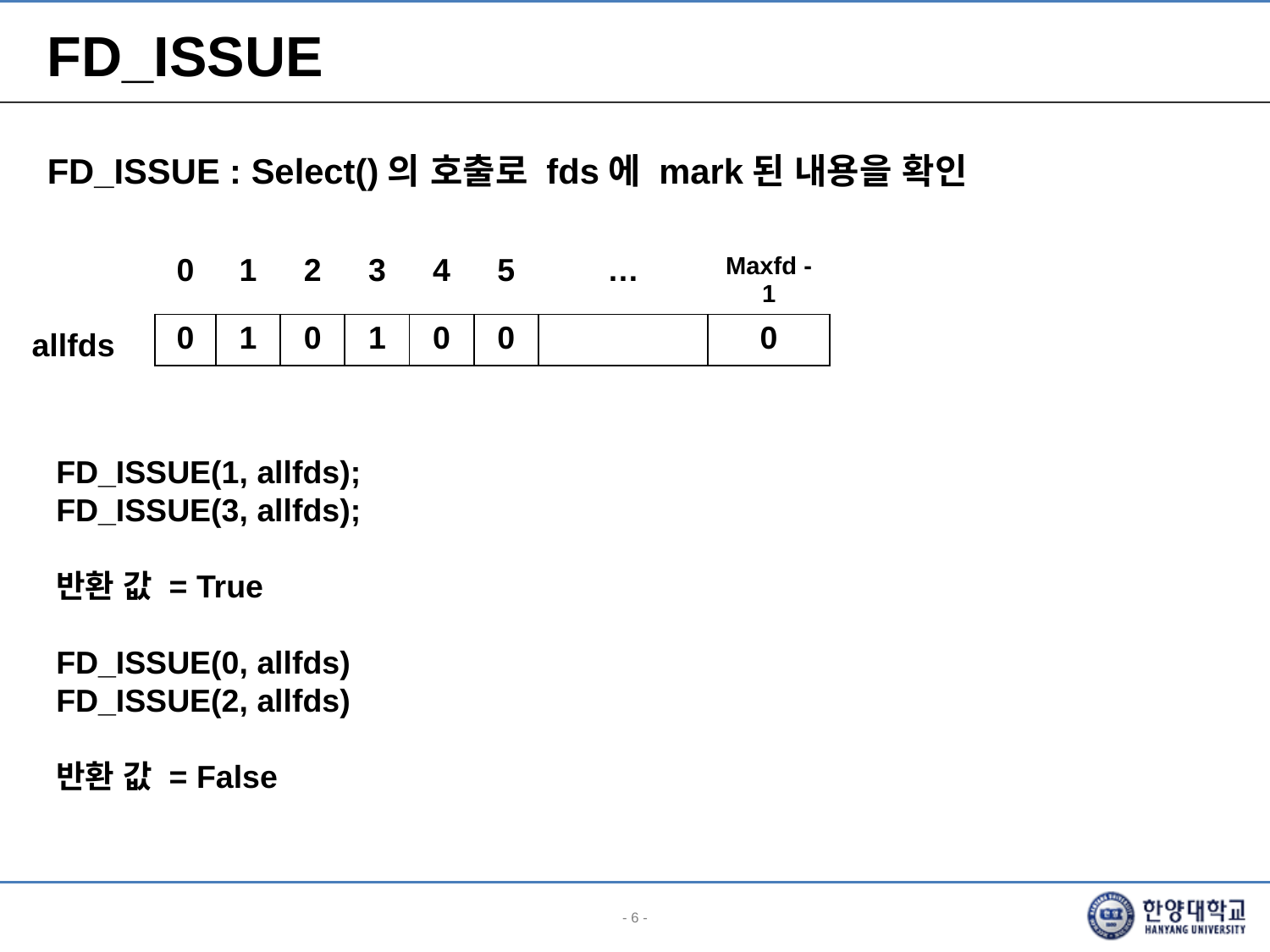

# FD_ISSUE
FD_ISSUE : Select()의 호출로 fds에 mark된 내용을 확인

| 0 | 1 | 2 | 3 | 4 | 5 | … | Maxfd -1 |
| --- | --- | --- | --- | --- | --- | --- | --- |
| 0 | 1 | 0 | 1 | 0 | 0 |  | 0 |
allfds
FD_ISSUE(1, allfds);
FD_ISSUE(3, allfds);

반환 값 = True

FD_ISSUE(0, allfds)
FD_ISSUE(2, allfds)

반환 값 = False